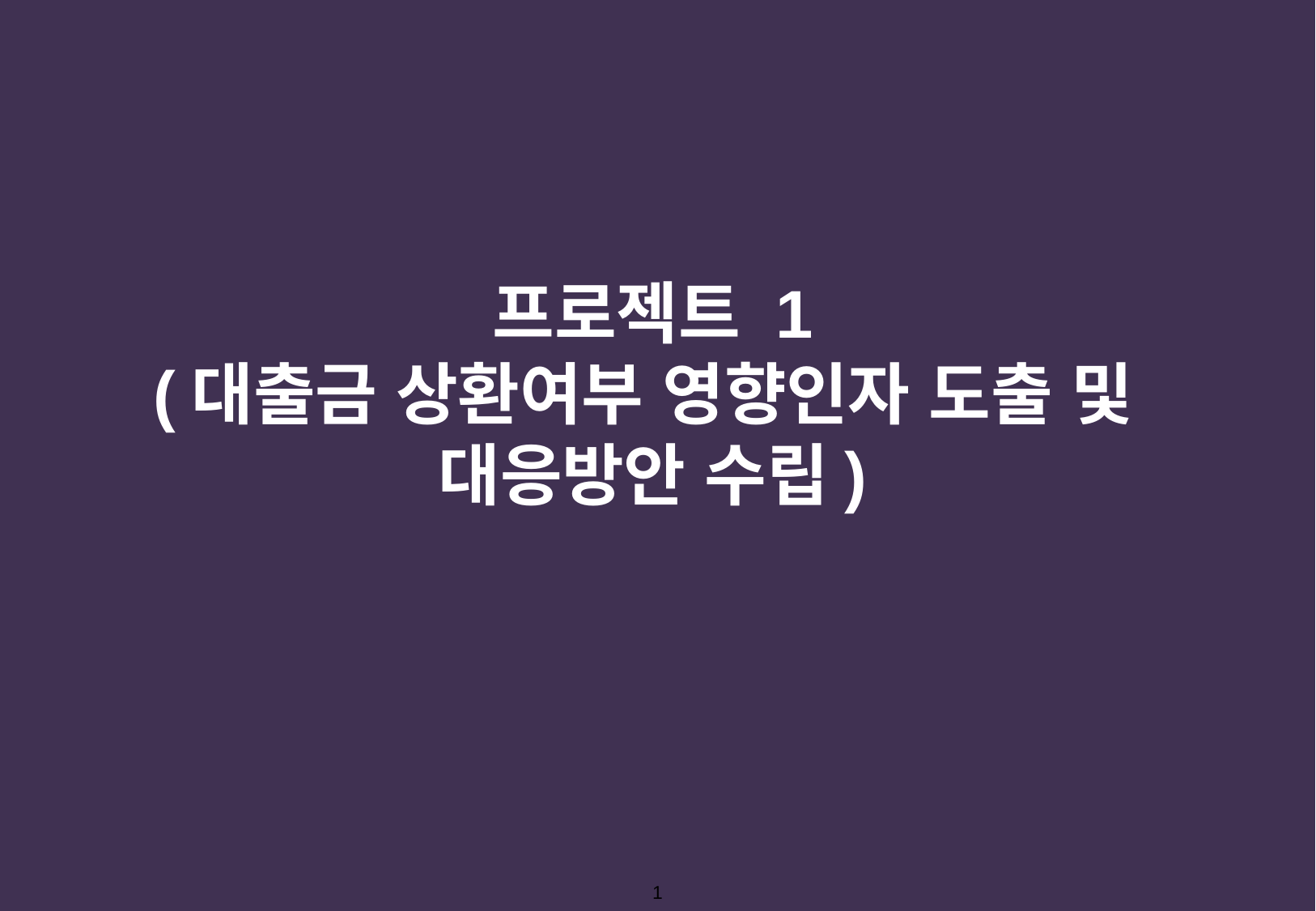

프로젝트 1
(대출금 상환여부 영향인자 도출 및
대응방안 수립)